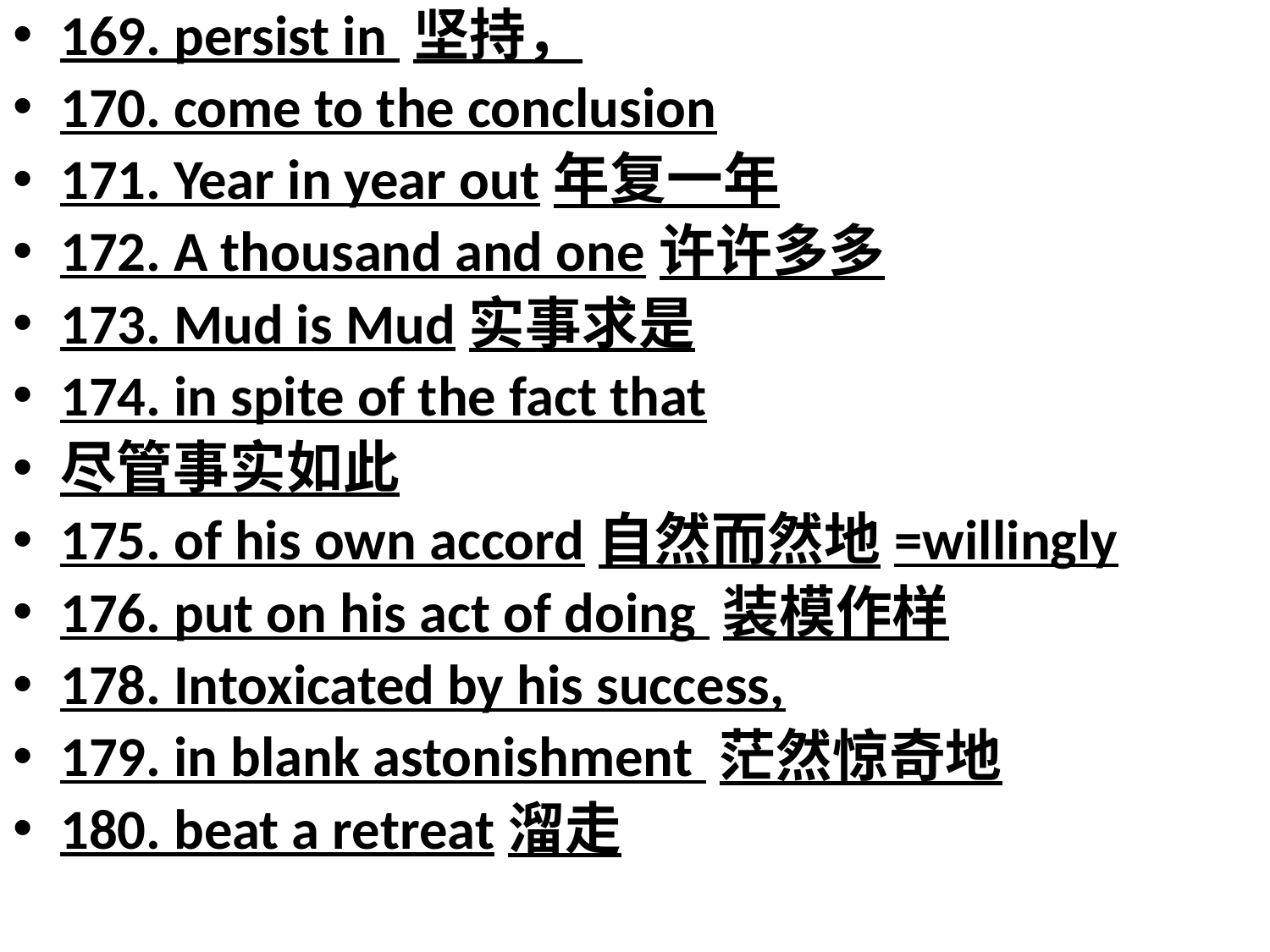

169. persist in 坚持，
170. come to the conclusion
171. Year in year out年复一年
172. A thousand and one许许多多
173. Mud is Mud实事求是
174. in spite of the fact that
尽管事实如此
175. of his own accord自然而然地=willingly
176. put on his act of doing 装模作样
178. Intoxicated by his success,
179. in blank astonishment 茫然惊奇地
180. beat a retreat溜走